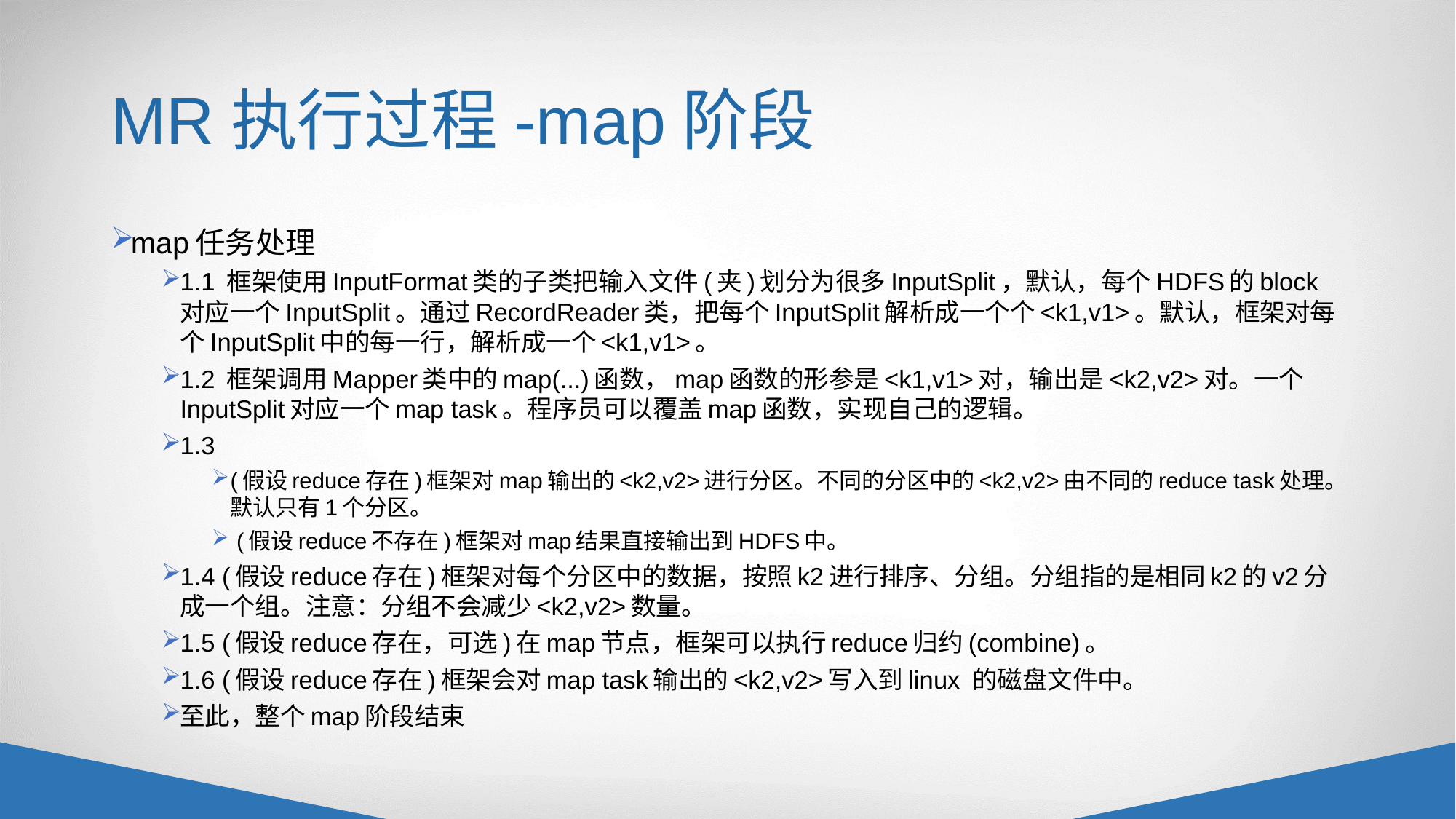

# MR执行过程-map阶段
map任务处理
1.1 框架使用InputFormat类的子类把输入文件(夹)划分为很多InputSplit，默认，每个HDFS的block对应一个InputSplit。通过RecordReader类，把每个InputSplit解析成一个个<k1,v1>。默认，框架对每个InputSplit中的每一行，解析成一个<k1,v1>。
1.2 框架调用Mapper类中的map(...)函数，map函数的形参是<k1,v1>对，输出是<k2,v2>对。一个InputSplit对应一个map task。程序员可以覆盖map函数，实现自己的逻辑。
1.3
(假设reduce存在)框架对map输出的<k2,v2>进行分区。不同的分区中的<k2,v2>由不同的reduce task处理。默认只有1个分区。
 (假设reduce不存在)框架对map结果直接输出到HDFS中。
1.4 (假设reduce存在)框架对每个分区中的数据，按照k2进行排序、分组。分组指的是相同k2的v2分成一个组。注意：分组不会减少<k2,v2>数量。
1.5 (假设reduce存在，可选)在map节点，框架可以执行reduce归约(combine)。
1.6 (假设reduce存在)框架会对map task输出的<k2,v2>写入到linux 的磁盘文件中。
至此，整个map阶段结束